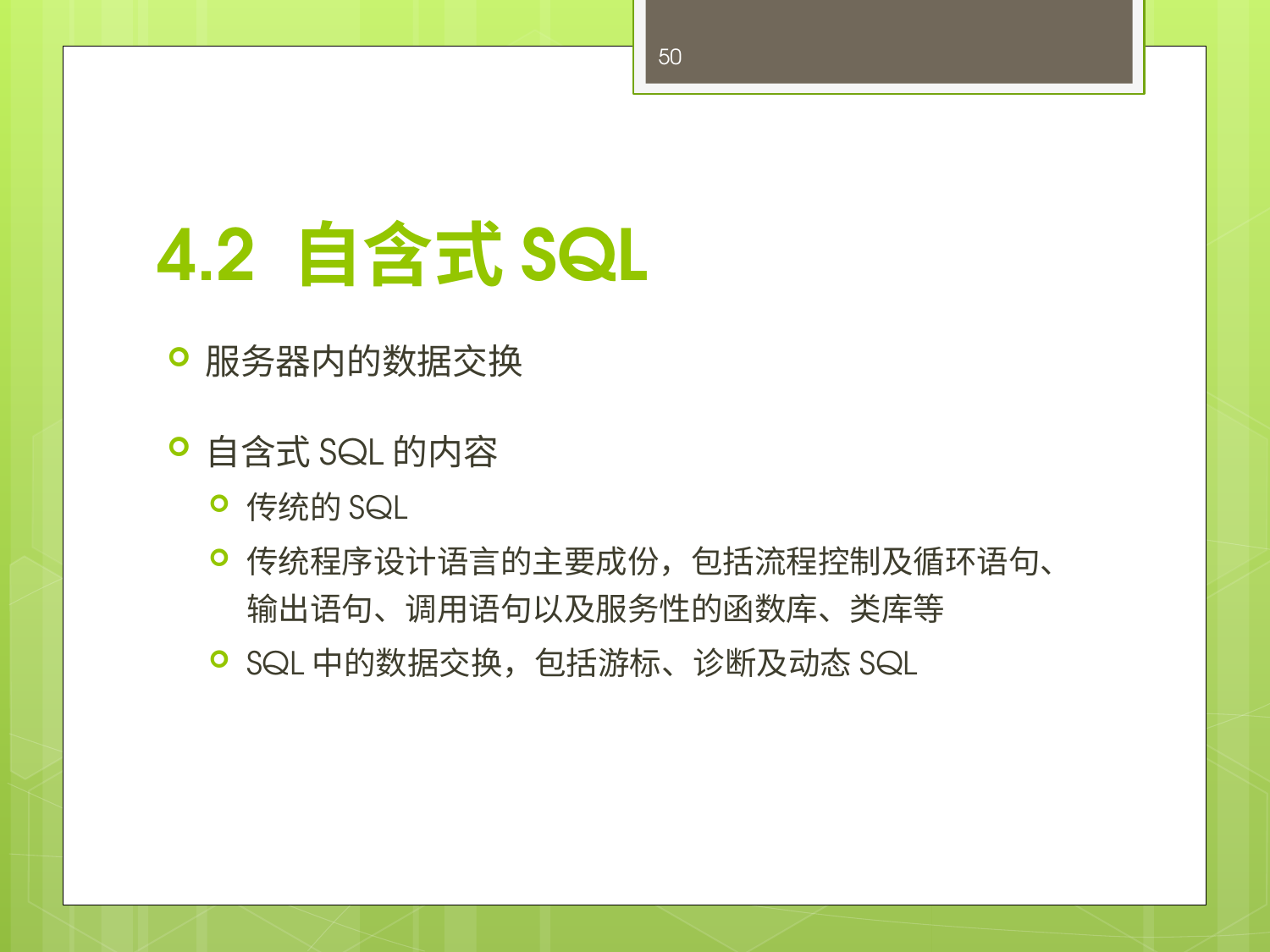

50
# 4.2 自含式SQL
服务器内的数据交换

自含式SQL的内容
传统的SQL
传统程序设计语言的主要成份，包括流程控制及循环语句、输出语句、调用语句以及服务性的函数库、类库等
SQL中的数据交换，包括游标、诊断及动态SQL